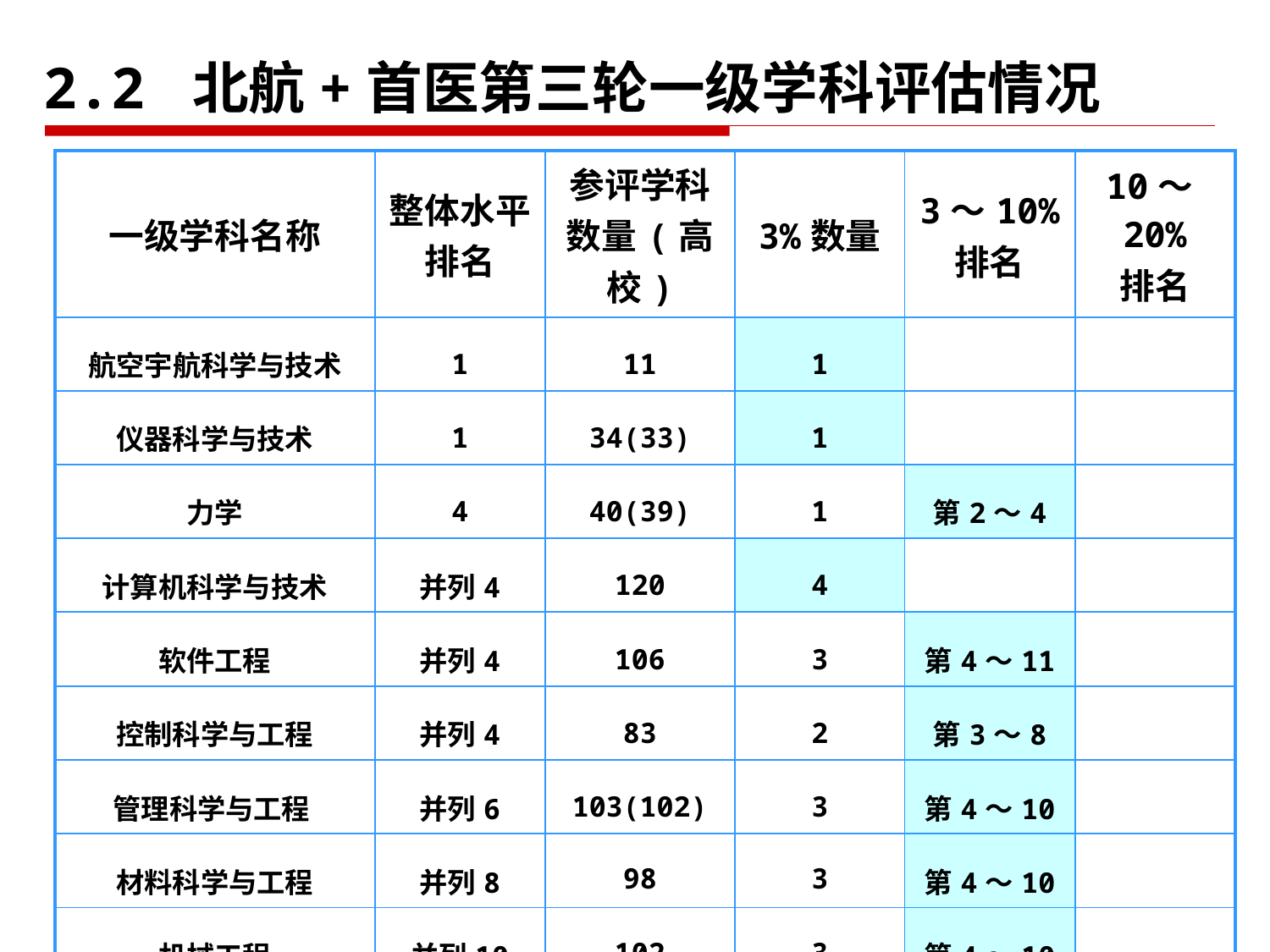

2.2 北航+首医第三轮一级学科评估情况
| 一级学科名称 | 整体水平排名 | 参评学科 数量(高校) | 3%数量 | 3～10% 排名 | 10～20% 排名 |
| --- | --- | --- | --- | --- | --- |
| 航空宇航科学与技术 | 1 | 11 | 1 |  |  |
| 仪器科学与技术 | 1 | 34(33) | 1 |  |  |
| 力学 | 4 | 40(39) | 1 | 第2～4 |  |
| 计算机科学与技术 | 并列4 | 120 | 4 |  |  |
| 软件工程 | 并列4 | 106 | 3 | 第4～11 |  |
| 控制科学与工程 | 并列4 | 83 | 2 | 第3～8 |  |
| 管理科学与工程 | 并列6 | 103(102) | 3 | 第4～10 |  |
| 材料科学与工程 | 并列8 | 98 | 3 | 第4～10 |  |
| 机械工程 | 并列10 | 102 | 3 | 第4～10 |  |